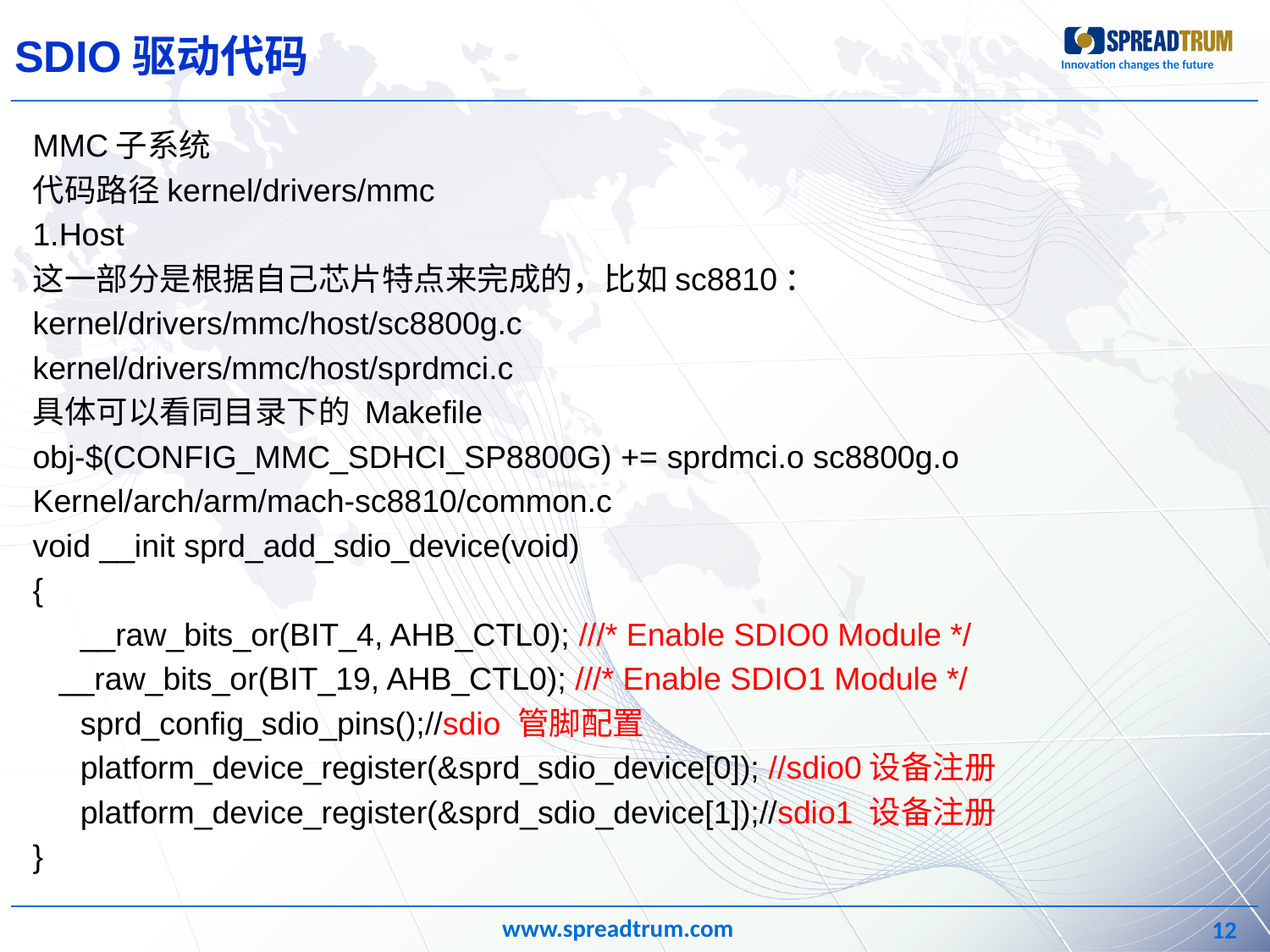

# SDIO驱动代码
MMC子系统
代码路径kernel/drivers/mmc
1.Host
这一部分是根据自己芯片特点来完成的，比如sc8810：
kernel/drivers/mmc/host/sc8800g.c
kernel/drivers/mmc/host/sprdmci.c
具体可以看同目录下的 Makefile
obj-$(CONFIG_MMC_SDHCI_SP8800G) += sprdmci.o sc8800g.o
Kernel/arch/arm/mach-sc8810/common.c
void __init sprd_add_sdio_device(void)
{
	__raw_bits_or(BIT_4, AHB_CTL0); ///* Enable SDIO0 Module */
   __raw_bits_or(BIT_19, AHB_CTL0); ///* Enable SDIO1 Module */
	sprd_config_sdio_pins();//sdio 管脚配置
	platform_device_register(&sprd_sdio_device[0]); //sdio0设备注册
	platform_device_register(&sprd_sdio_device[1]);//sdio1 设备注册
}